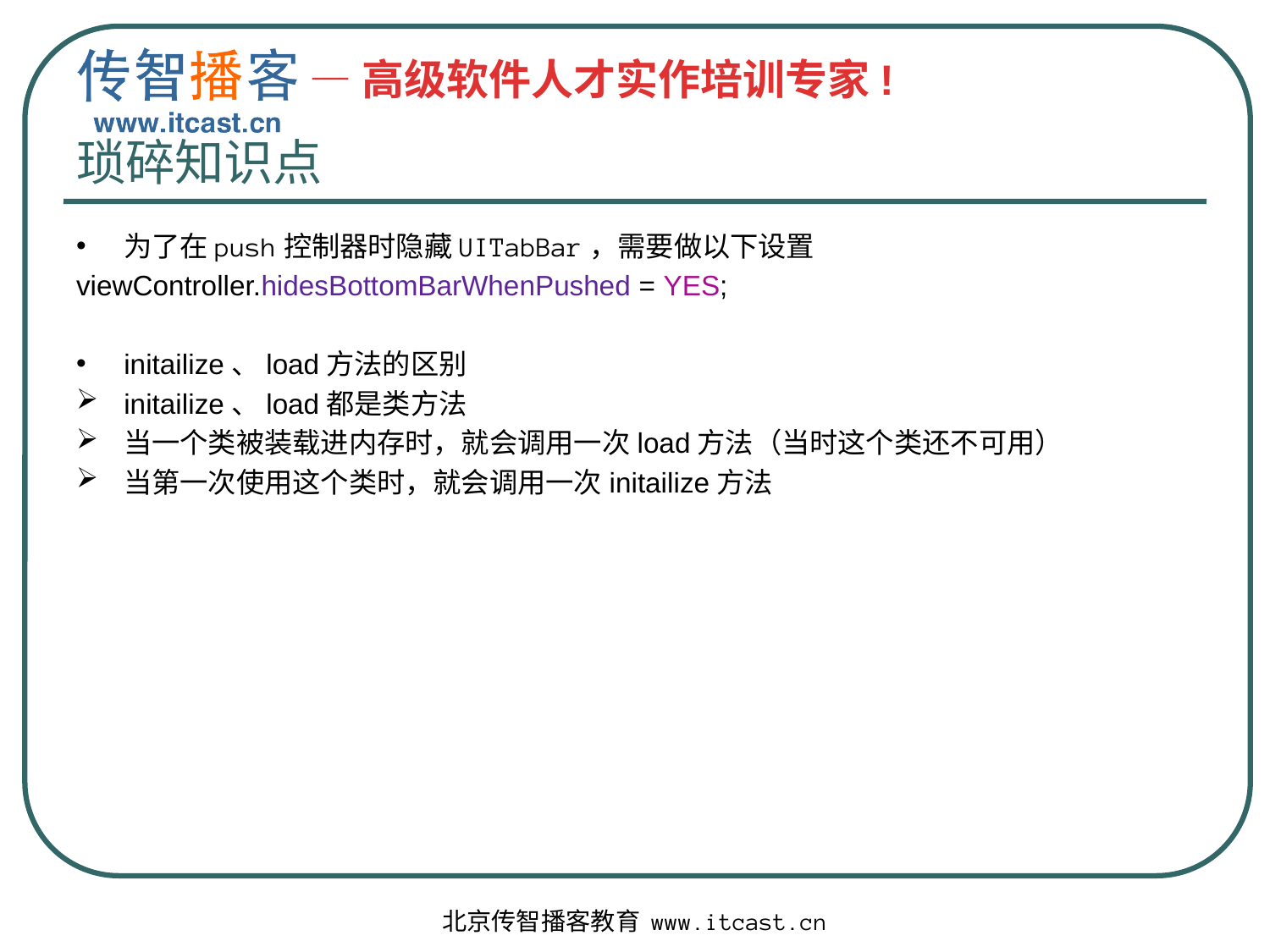

# 琐碎知识点
为了在push控制器时隐藏UITabBar，需要做以下设置
viewController.hidesBottomBarWhenPushed = YES;

initailize、load方法的区别
initailize、load都是类方法
当一个类被装载进内存时，就会调用一次load方法（当时这个类还不可用）
当第一次使用这个类时，就会调用一次initailize方法